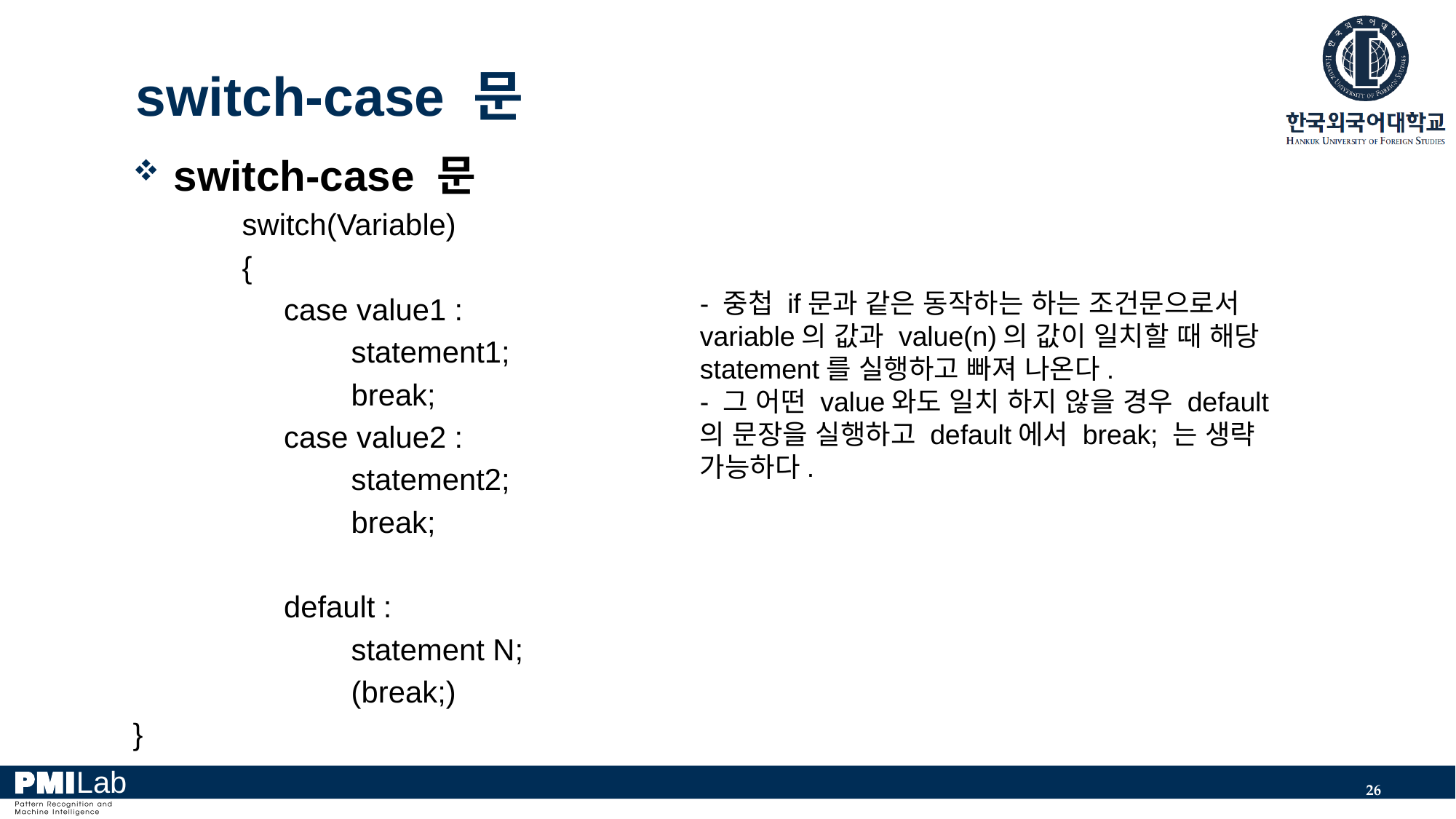

# switch-case 문
switch-case 문
	switch(Variable)
	{
	     case value1 :
		statement1;
		break;
	     case value2 :
		statement2;
		break;

	     default :
		statement N;
		(break;)
}
- 중첩 if문과 같은 동작하는 하는 조건문으로서 variable의 값과 value(n)의 값이 일치할 때 해당 statement를 실행하고 빠져 나온다.
- 그 어떤 value와도 일치 하지 않을 경우 default의 문장을 실행하고 default에서 break; 는 생략 가능하다.
26